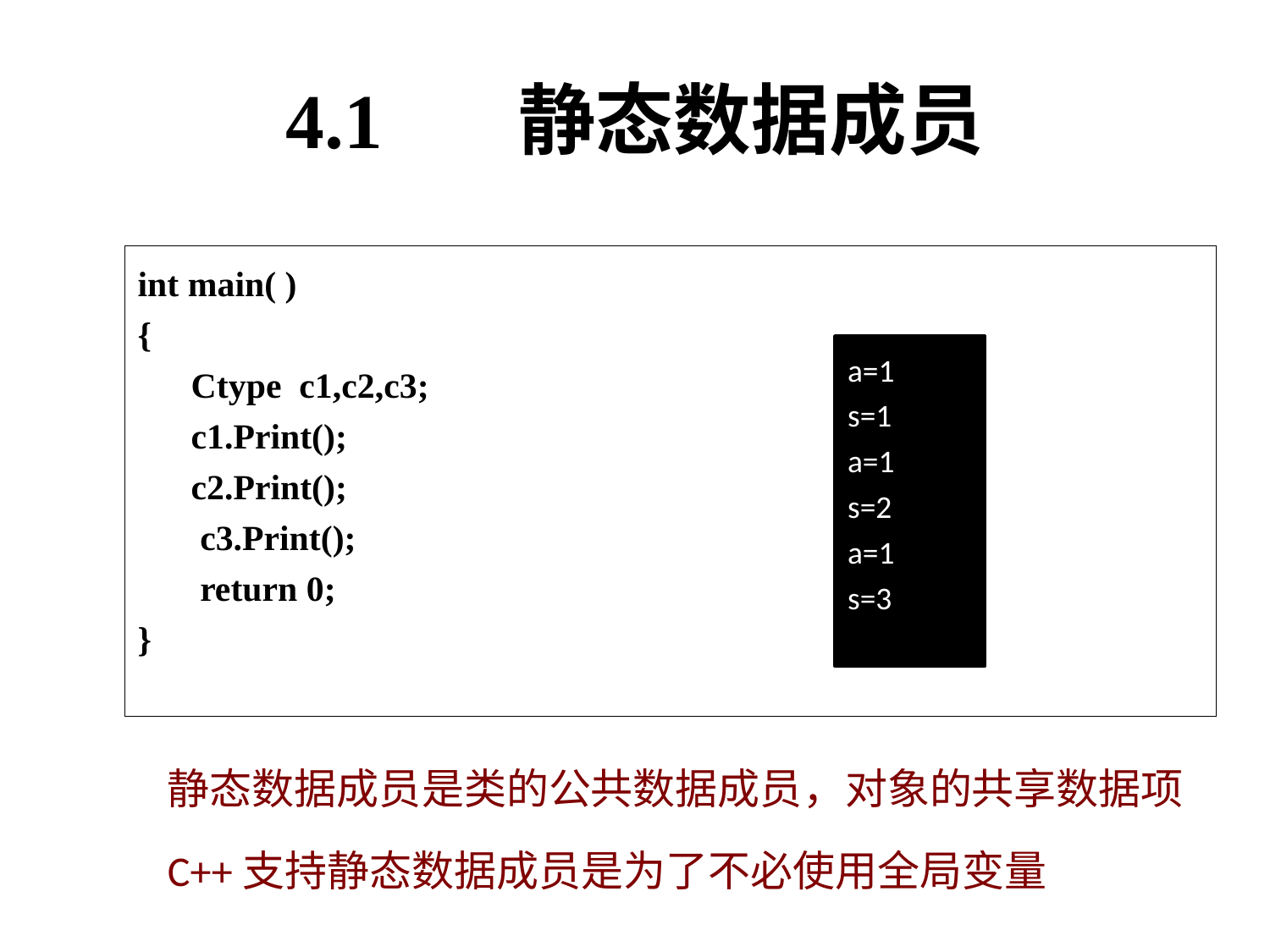

# 4.1      静态数据成员
int main( )
{
      Ctype  c1,c2,c3;
      c1.Print();
      c2.Print();
       c3.Print();
       return 0;
}
a=1
s=1
a=1
s=2
a=1
s=3
静态数据成员是类的公共数据成员，对象的共享数据项
C++支持静态数据成员是为了不必使用全局变量